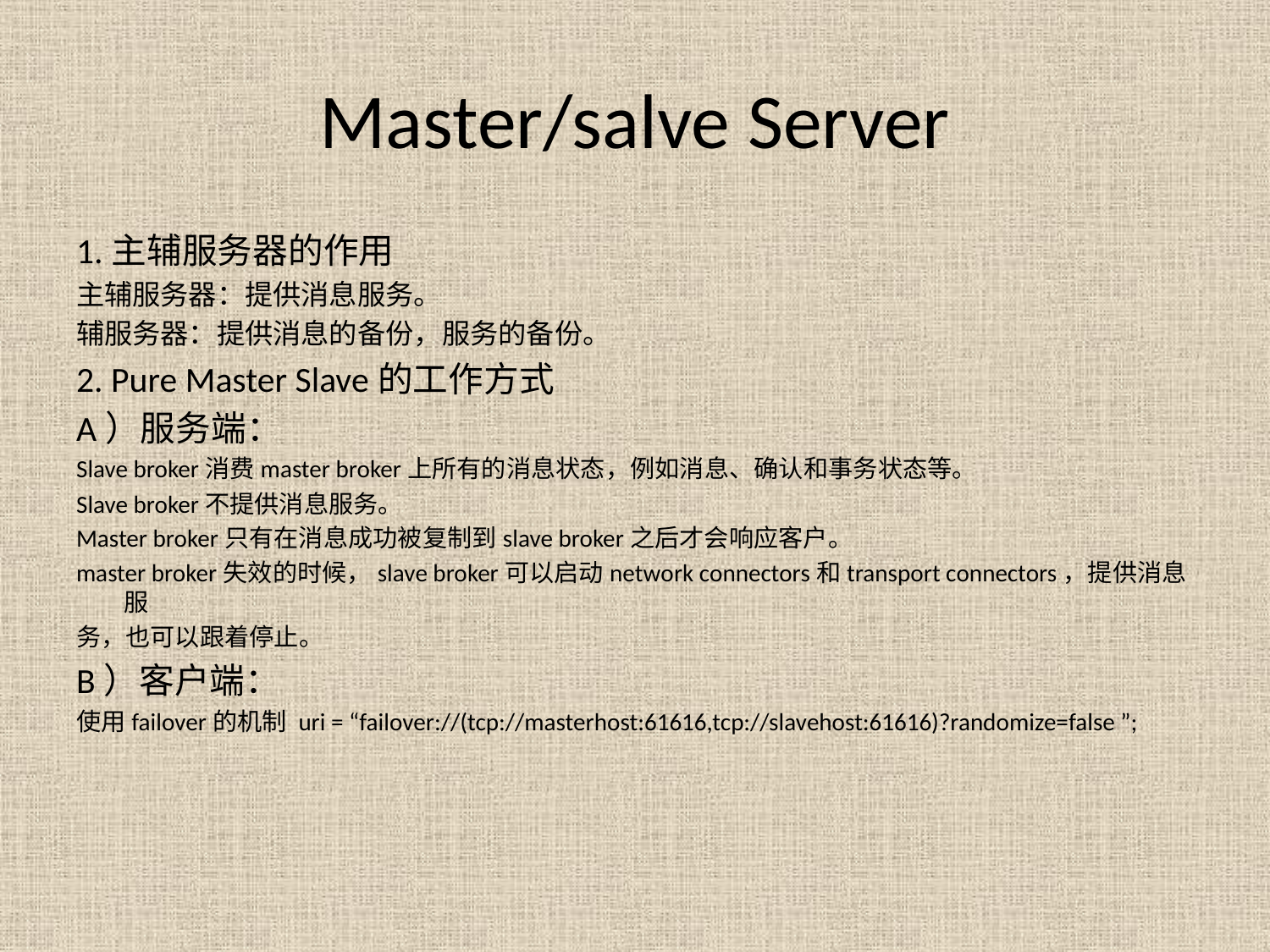

# Master/salve Server
1.主辅服务器的作用
主辅服务器：提供消息服务。
辅服务器：提供消息的备份，服务的备份。
2. Pure Master Slave的工作方式
A）服务端：
Slave broker消费master broker上所有的消息状态，例如消息、确认和事务状态等。
Slave broker不提供消息服务。
Master broker只有在消息成功被复制到slave broker之后才会响应客户。
master broker失效的时候，slave broker可以启动network connectors和transport connectors，提供消息服
务，也可以跟着停止。
B）客户端：
使用failover的机制 uri = “failover://(tcp://masterhost:61616,tcp://slavehost:61616)?randomize=false ”;